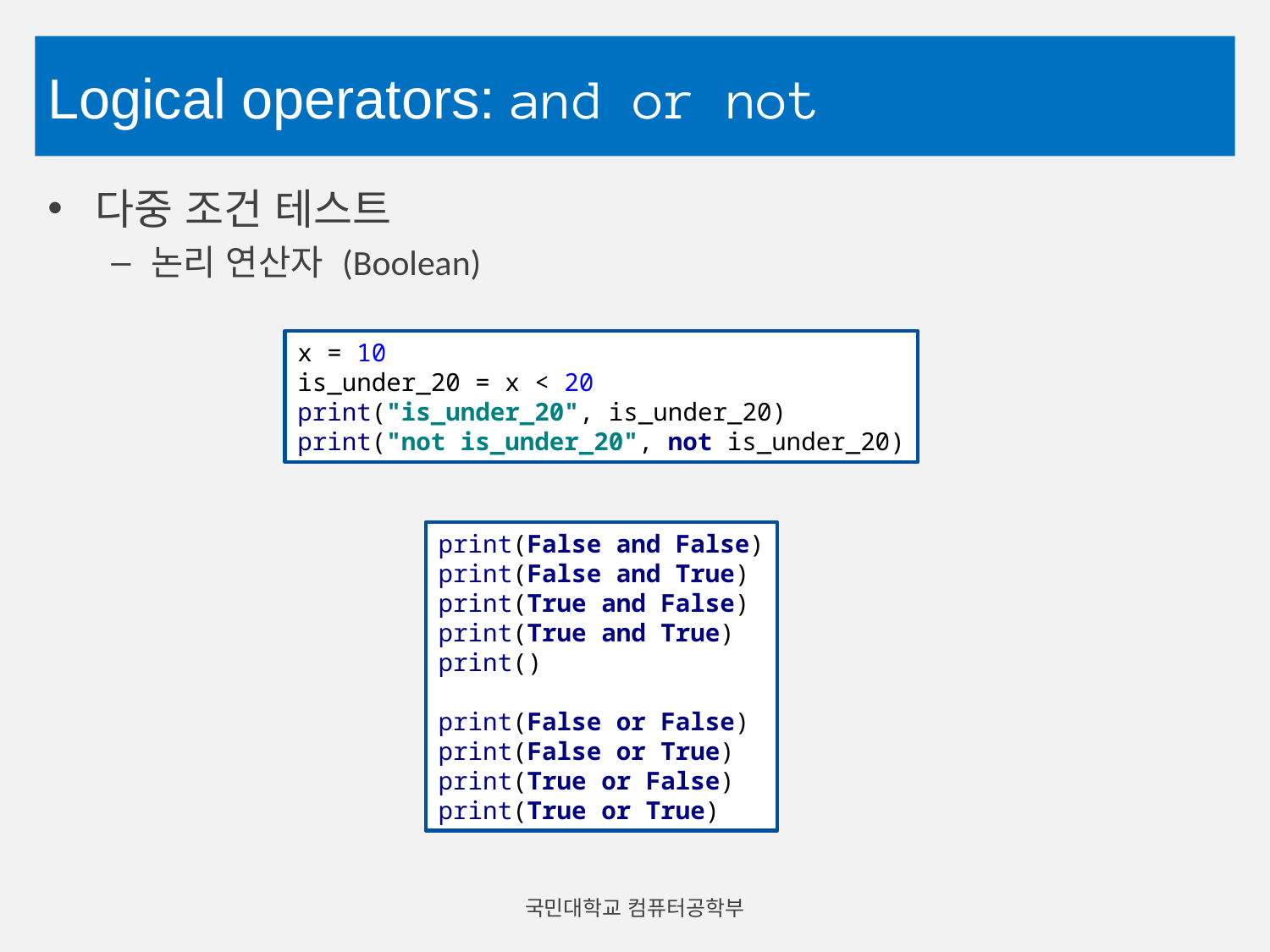

# Logical operators: and or not
다중 조건 테스트
논리 연산자 (Boolean)
x = 10
is_under_20 = x < 20
print("is_under_20", is_under_20)
print("not is_under_20", not is_under_20)
print(False and False)
print(False and True)
print(True and False)
print(True and True)
print()
print(False or False)
print(False or True)
print(True or False)
print(True or True)
국민대학교 컴퓨터공학부